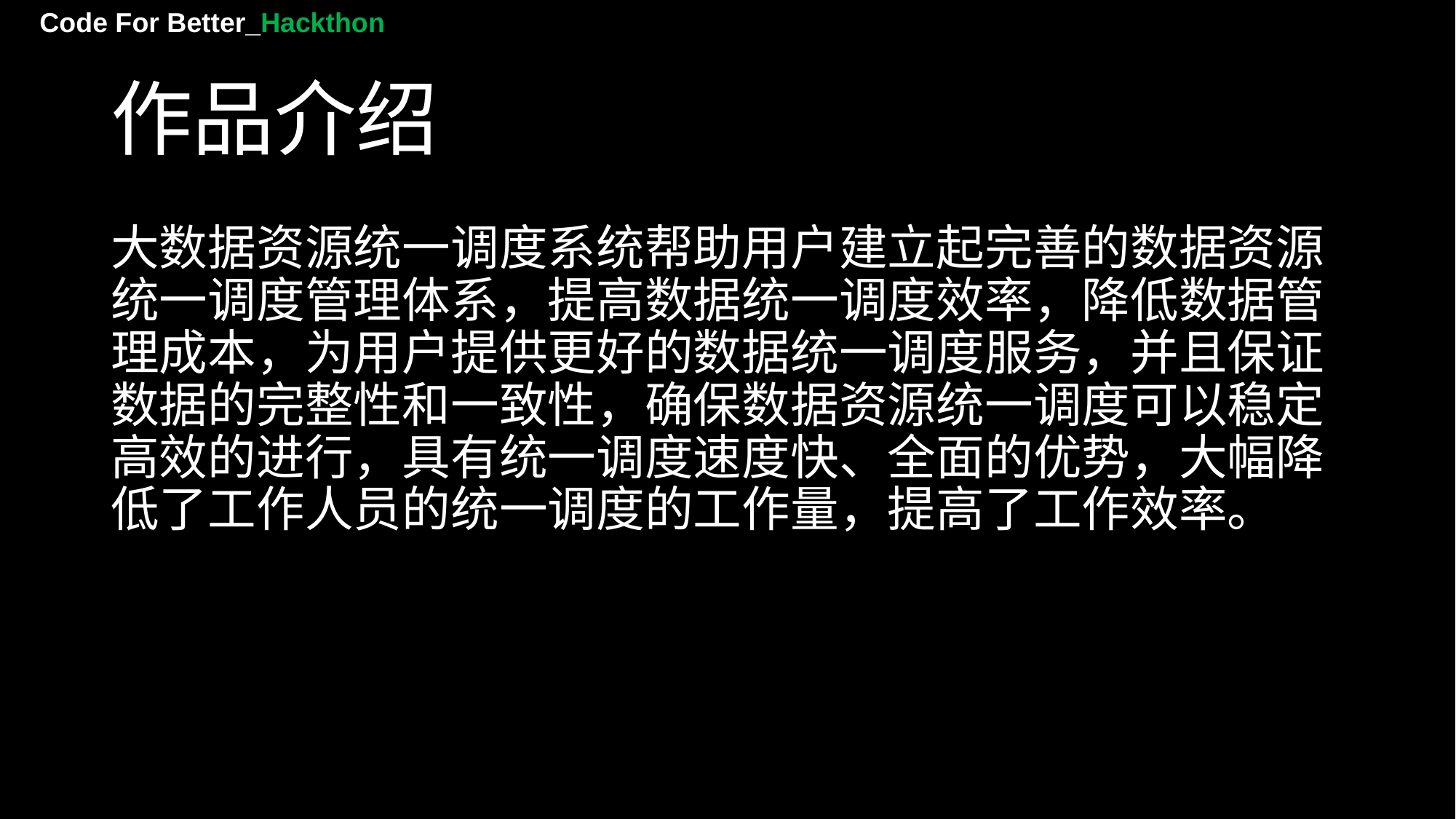

Code For Better_Hackthon
# 作品介绍
大数据资源统一调度系统帮助用户建立起完善的数据资源统一调度管理体系，提高数据统一调度效率，降低数据管理成本，为用户提供更好的数据统一调度服务，并且保证数据的完整性和一致性，确保数据资源统一调度可以稳定高效的进行，具有统一调度速度快、全面的优势，大幅降低了工作人员的统一调度的工作量，提高了工作效率。